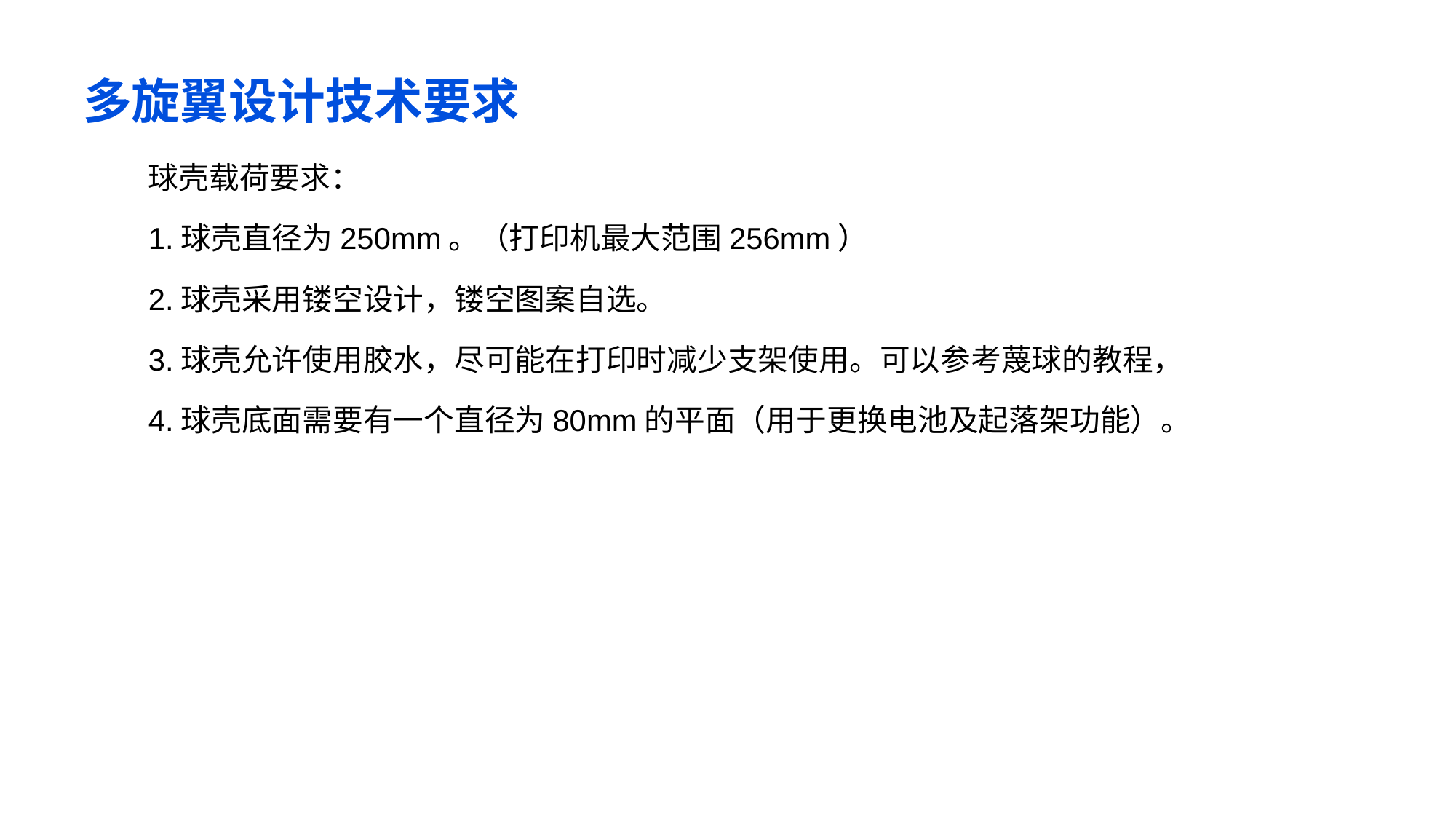

# 多旋翼设计技术要求
球壳载荷要求：
1.球壳直径为250mm。（打印机最大范围256mm）
2.球壳采用镂空设计，镂空图案自选。
3.球壳允许使用胶水，尽可能在打印时减少支架使用。可以参考蔑球的教程，
4.球壳底面需要有一个直径为80mm的平面（用于更换电池及起落架功能）。